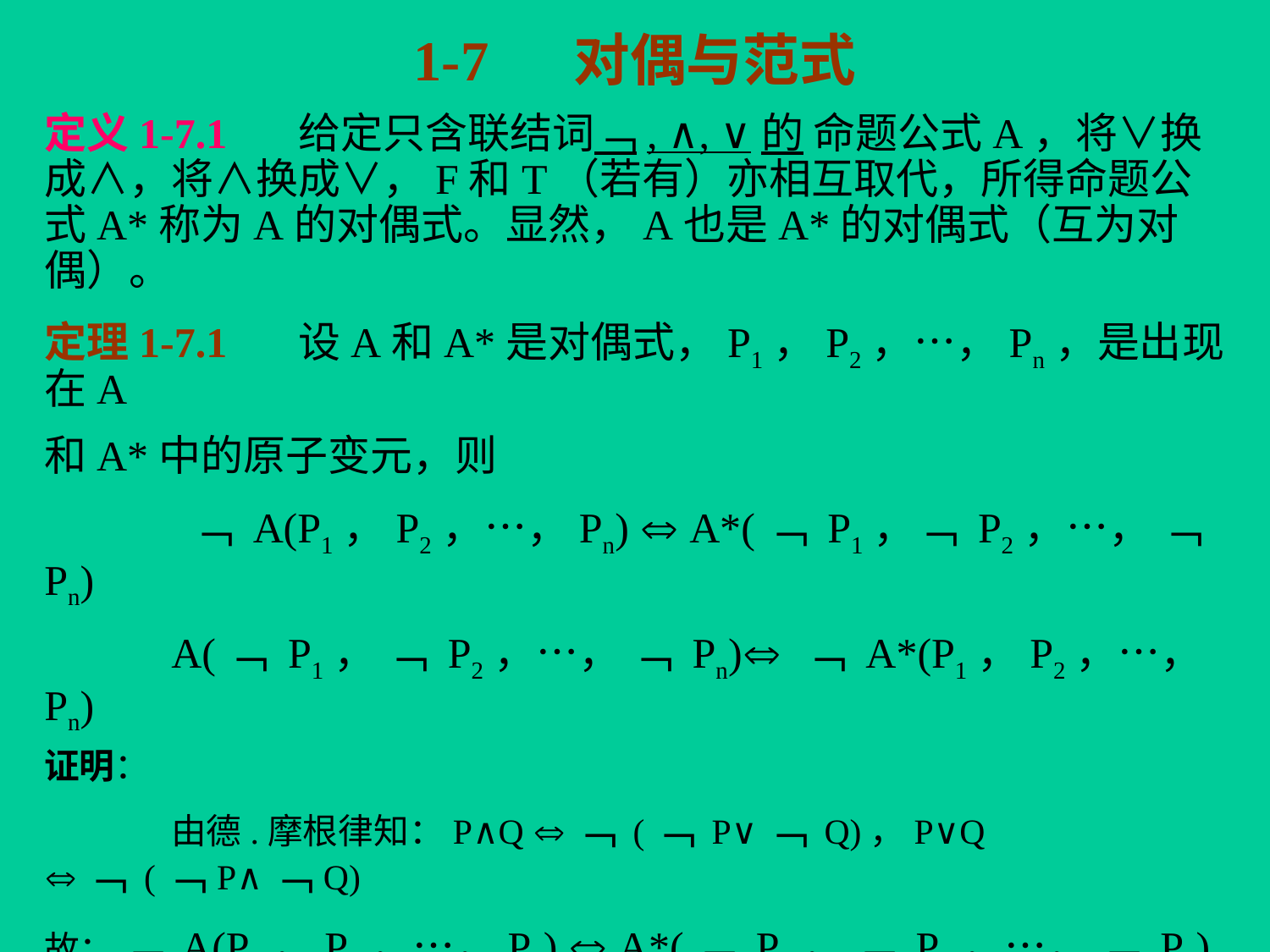

1-7     对偶与范式
定义1-7.1	给定只含联结词﹁, ∧, ∨的 命题公式A，将∨换成∧，将∧换成∨，F和T（若有）亦相互取代，所得命题公式A*称为A的对偶式。显然，A也是A*的对偶式（互为对偶）。
定理1-7.1	设A和A*是对偶式，P1，P2，…，Pn，是出现在A
和A*中的原子变元，则
    	 ﹁ A(P1，P2，…，Pn) ⇔ A*(﹁ P1，﹁ P2，…， ﹁ Pn)
	A(﹁ P1， ﹁ P2，…， ﹁ Pn)⇔ ﹁ A*(P1，P2，…，Pn)
证明：
	由德.摩根律知：P∧Q ⇔﹁ (﹁ P∨﹁ Q)，P∨Q ⇔﹁ (﹁P∧﹁Q)
故： ﹁ A(P1，P2，…，Pn) ⇔ A*(﹁ P1， ﹁ P2，…， ﹁ Pn)
同理
           A(﹁ P1， ﹁ P2，…， ﹁ Pn) ⇔ ﹁ A*(P1，P2，…，Pn)  ＃